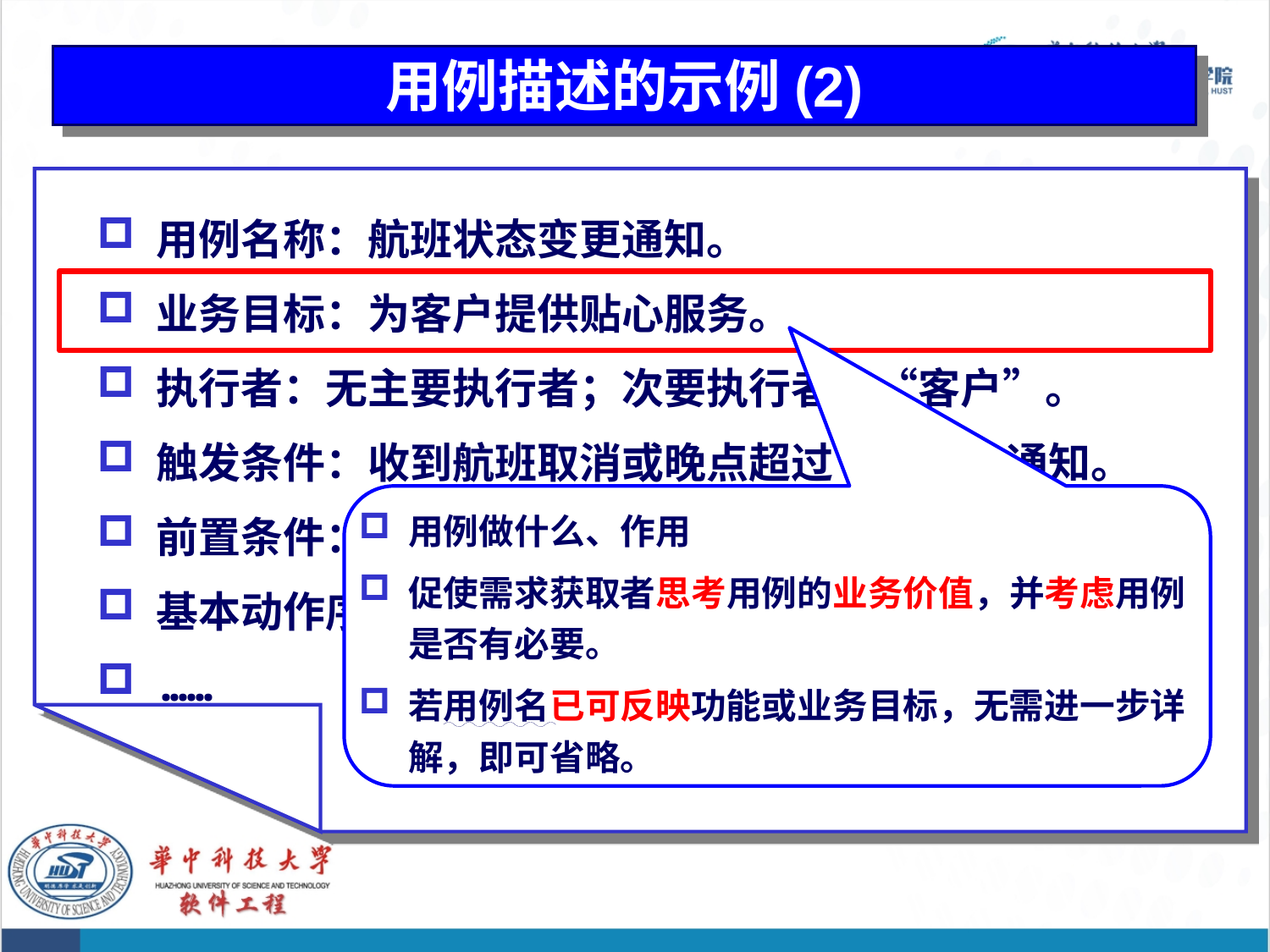

# 用例描述的示例(2)
 用例名称：航班状态变更通知。
 业务目标：为客户提供贴心服务。
 执行者：无主要执行者；次要执行者为“客户”。
 触发条件：收到航班取消或晚点超过2小时的通知。
 前置条件：当前时间在原起飞时间前30分钟之前。
 基本动作序列：……
 ……

用例做什么、作用
促使需求获取者思考用例的业务价值，并考虑用例是否有必要。
若用例名已可反映功能或业务目标，无需进一步详解，即可省略。